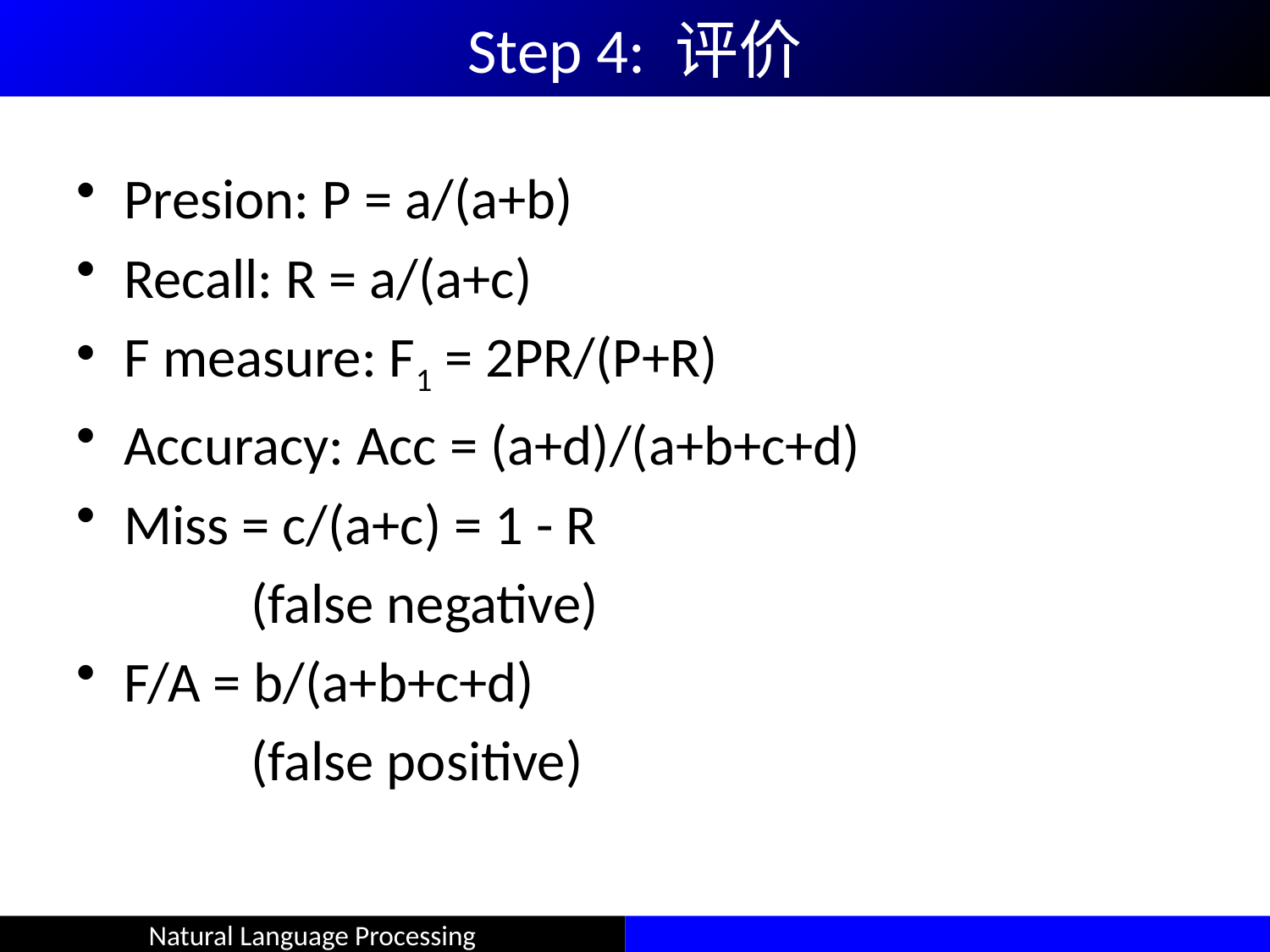

Step 4: 评价
Presion: P = a/(a+b)
Recall: R = a/(a+c)
F measure: F1 = 2PR/(P+R)
Accuracy: Acc = (a+d)/(a+b+c+d)
Miss = c/(a+c) = 1 - R
  		(false negative)
F/A = b/(a+b+c+d)
    	(false positive)